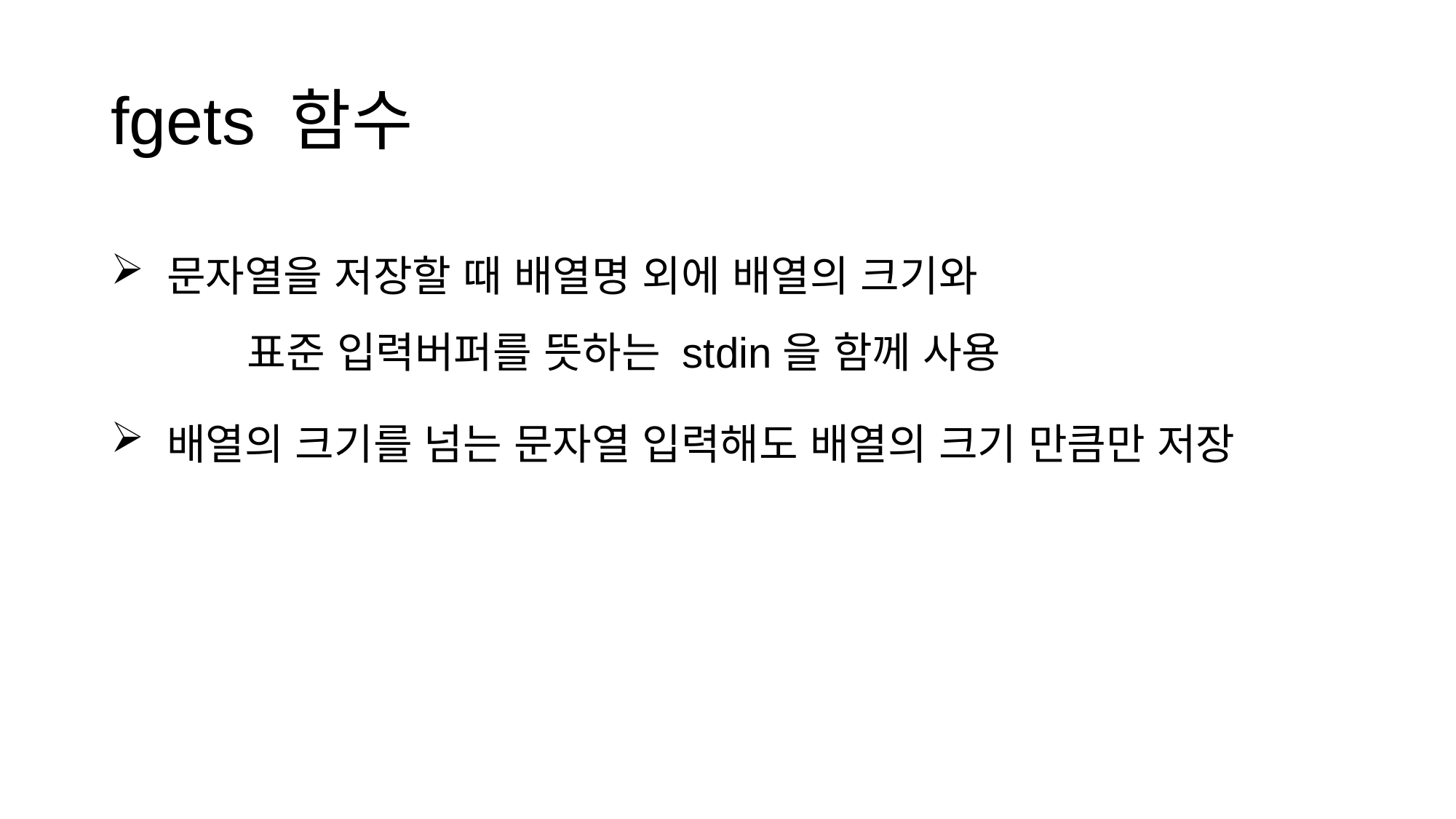

# fgets 함수
 문자열을 저장할 때 배열명 외에 배열의 크기와
	표준 입력버퍼를 뜻하는 stdin을 함께 사용
 배열의 크기를 넘는 문자열 입력해도 배열의 크기 만큼만 저장